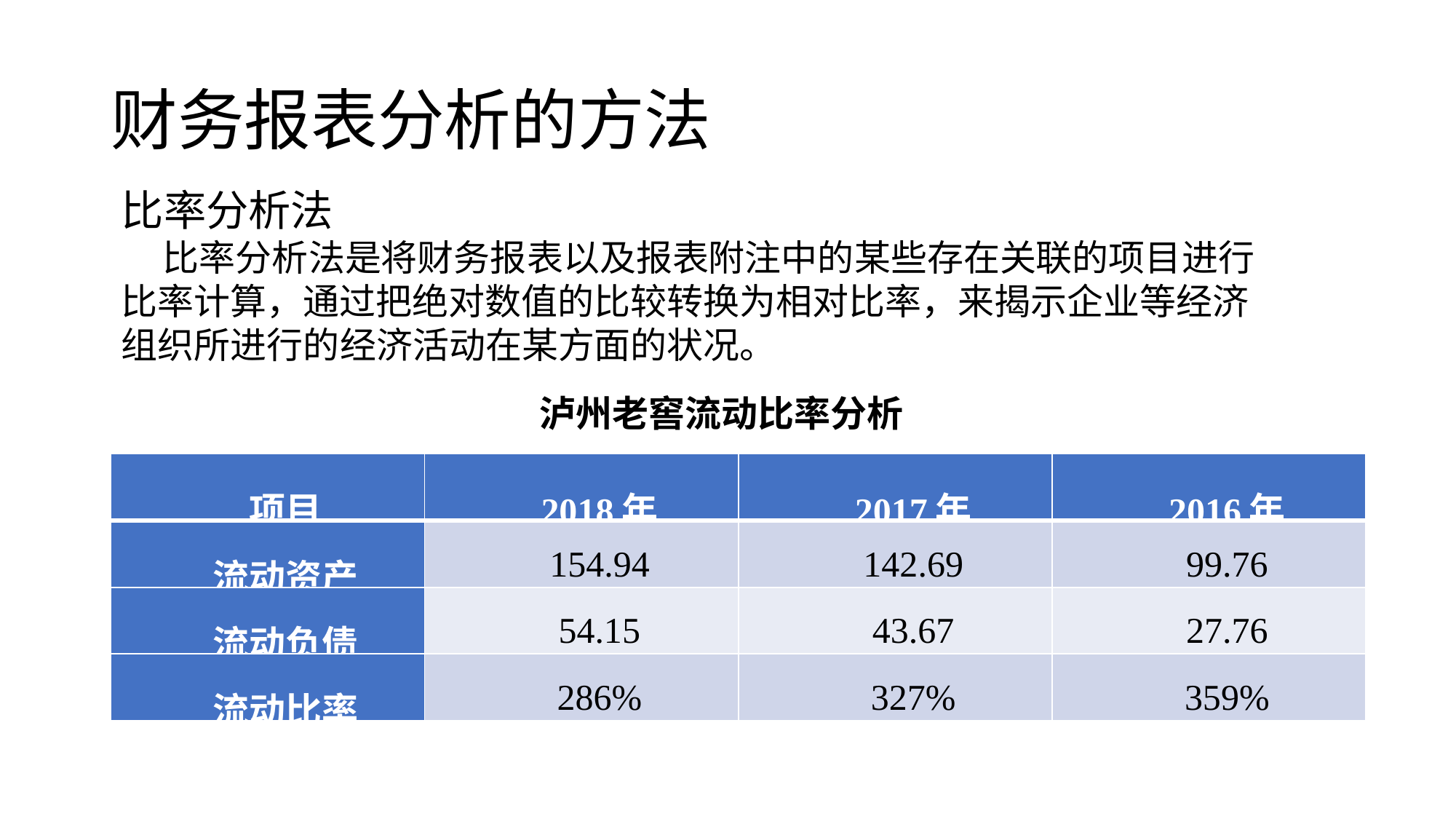

财务报表分析的方法
比率分析法
    比率分析法是将财务报表以及报表附注中的某些存在关联的项目进行比率计算，通过把绝对数值的比较转换为相对比率，来揭示企业等经济组织所进行的经济活动在某方面的状况。

泸州老窖流动比率分析
| 项目 | 2018年 | 2017年 | 2016年 |
| --- | --- | --- | --- |
| 流动资产 | 154.94 | 142.69 | 99.76 |
| 流动负债 | 54.15 | 43.67 | 27.76 |
| 流动比率 | 286% | 327% | 359% |